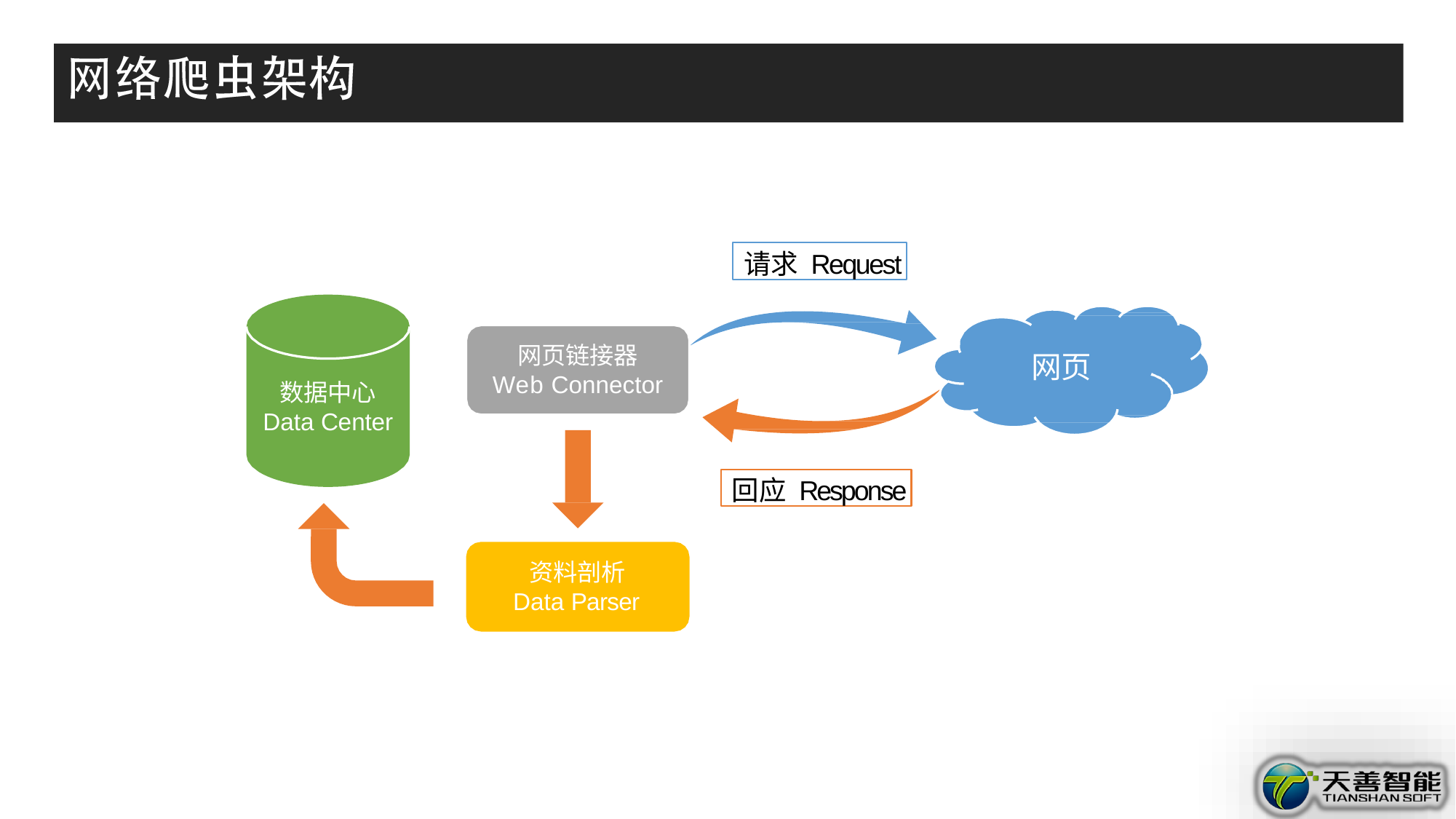

请求 Request

网页链接器
Web Connector
网页

数据中心
Data Center

回应 Response

资料剖析 Data Parser